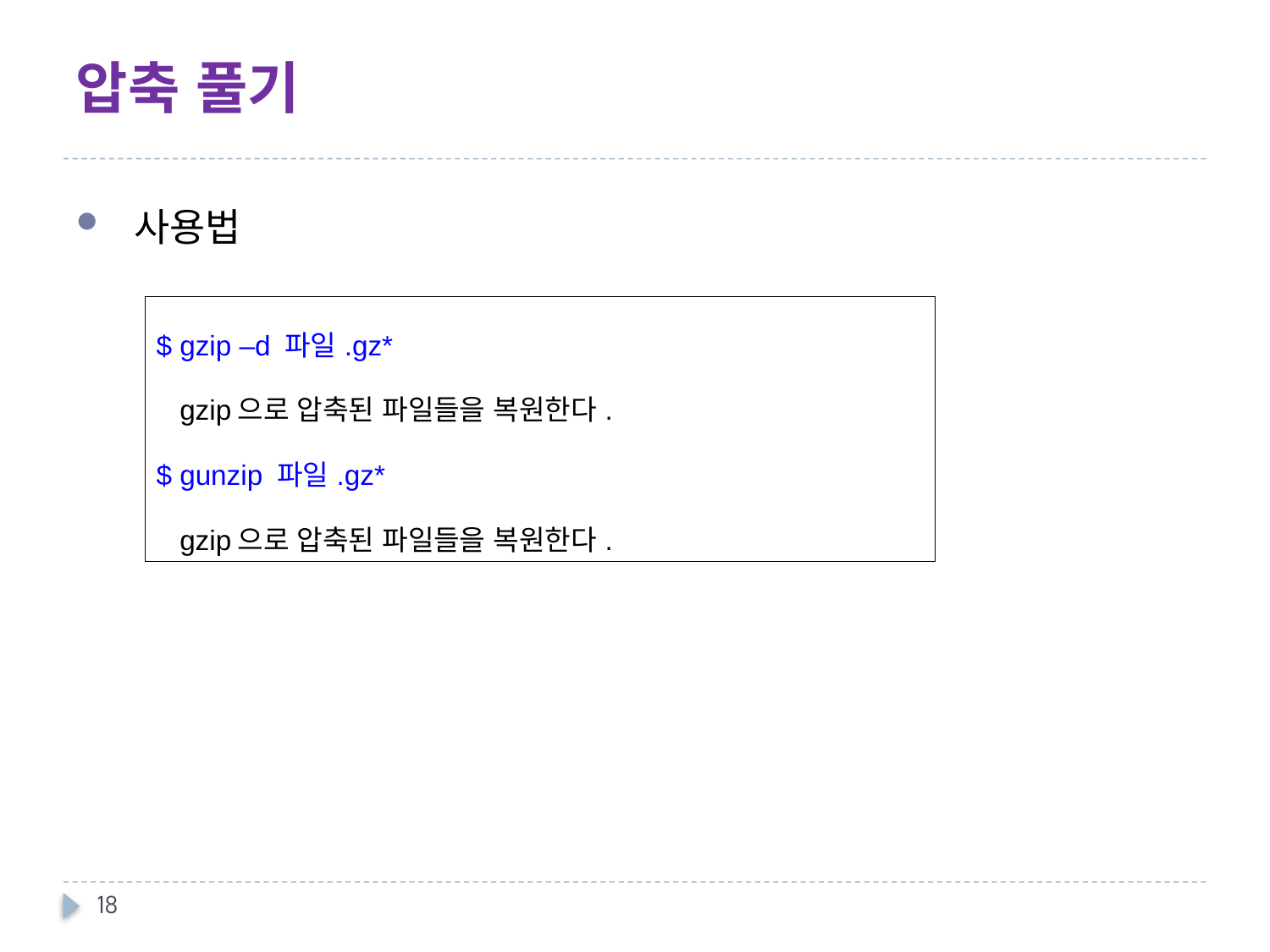

# 압축 풀기
 사용법
| $ gzip –d 파일.gz\* gzip으로 압축된 파일들을 복원한다. $ gunzip 파일.gz\* gzip으로 압축된 파일들을 복원한다. |
| --- |
18